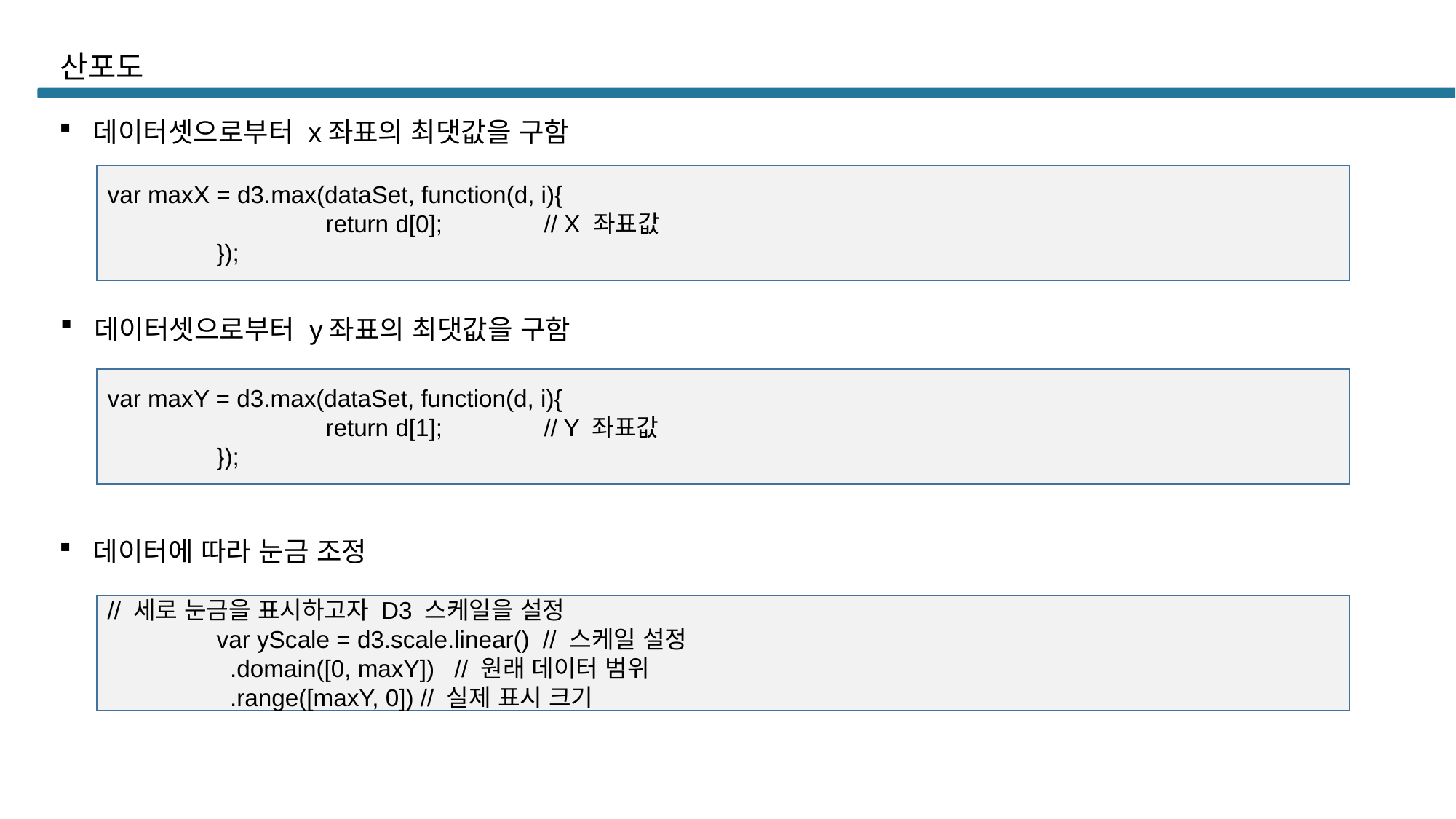

# 산포도
데이터셋으로부터 x좌표의 최댓값을 구함
var maxX = d3.max(dataSet, function(d, i){
		return d[0];	// X 좌표값
	});

데이터셋으로부터 y좌표의 최댓값을 구함
var maxY = d3.max(dataSet, function(d, i){
		return d[1];	// Y 좌표값
	});
데이터에 따라 눈금 조정
// 세로 눈금을 표시하고자 D3 스케일을 설정
	var yScale = d3.scale.linear()  // 스케일 설정
	  .domain([0, maxY])   // 원래 데이터 범위
	  .range([maxY, 0]) // 실제 표시 크기